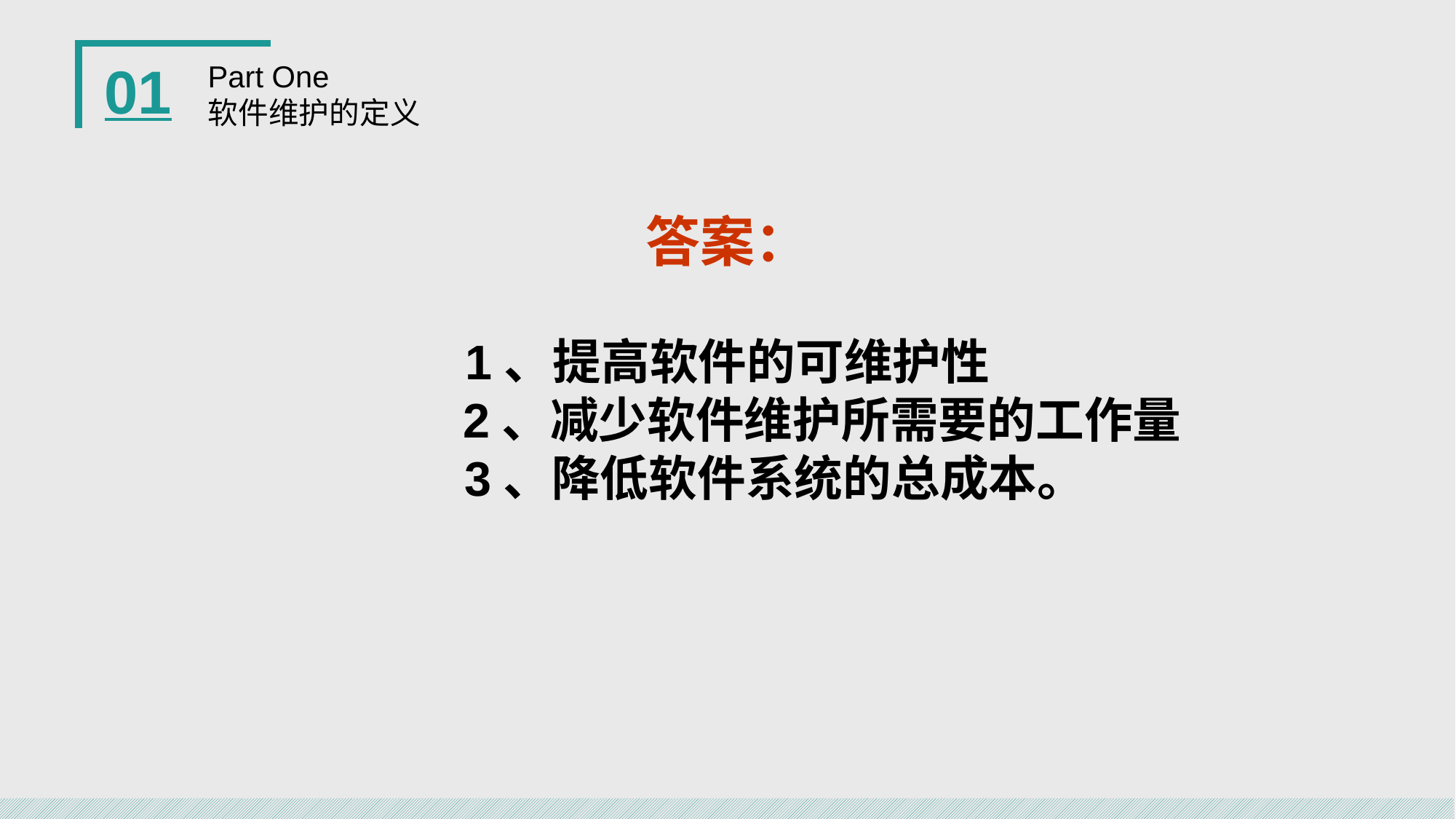

01
Part One
软件维护的定义
答案：

1、提高软件的可维护性
         2、减少软件维护所需要的工作量
  3、降低软件系统的总成本。